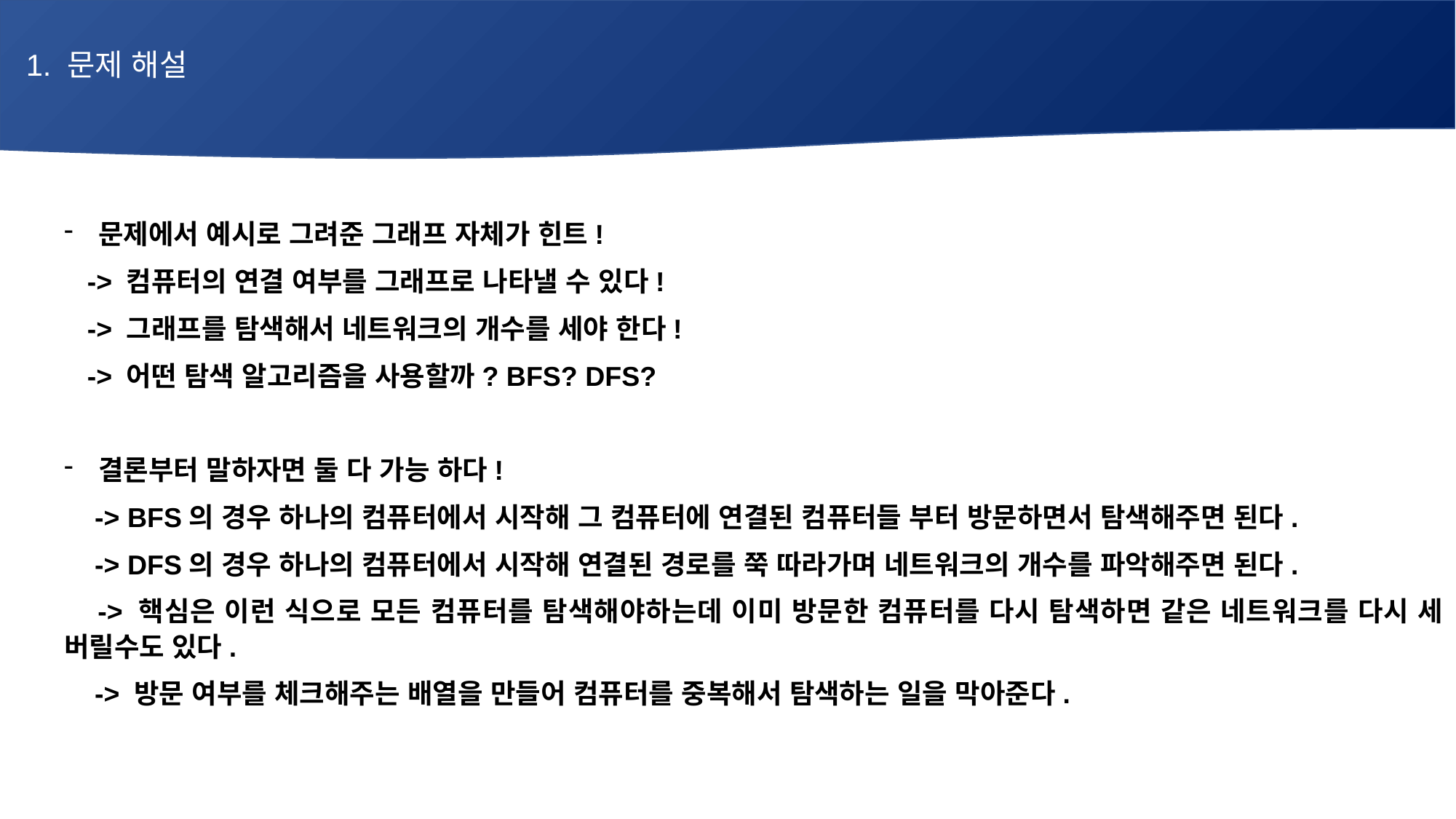

1. 문제 해설
# 매주 1 과제 LV2
문제에서 예시로 그려준 그래프 자체가 힌트!
   -> 컴퓨터의 연결 여부를 그래프로 나타낼 수 있다!
   -> 그래프를 탐색해서 네트워크의 개수를 세야 한다!
   -> 어떤 탐색 알고리즘을 사용할까? BFS? DFS?

결론부터 말하자면 둘 다 가능 하다!
    -> BFS의 경우 하나의 컴퓨터에서 시작해 그 컴퓨터에 연결된 컴퓨터들 부터 방문하면서 탐색해주면 된다.
    -> DFS의 경우 하나의 컴퓨터에서 시작해 연결된 경로를 쭉 따라가며 네트워크의 개수를 파악해주면 된다.
    -> 핵심은 이런 식으로 모든 컴퓨터를 탐색해야하는데 이미 방문한 컴퓨터를 다시 탐색하면 같은 네트워크를 다시 세 버릴수도 있다.
    -> 방문 여부를 체크해주는 배열을 만들어 컴퓨터를 중복해서 탐색하는 일을 막아준다.